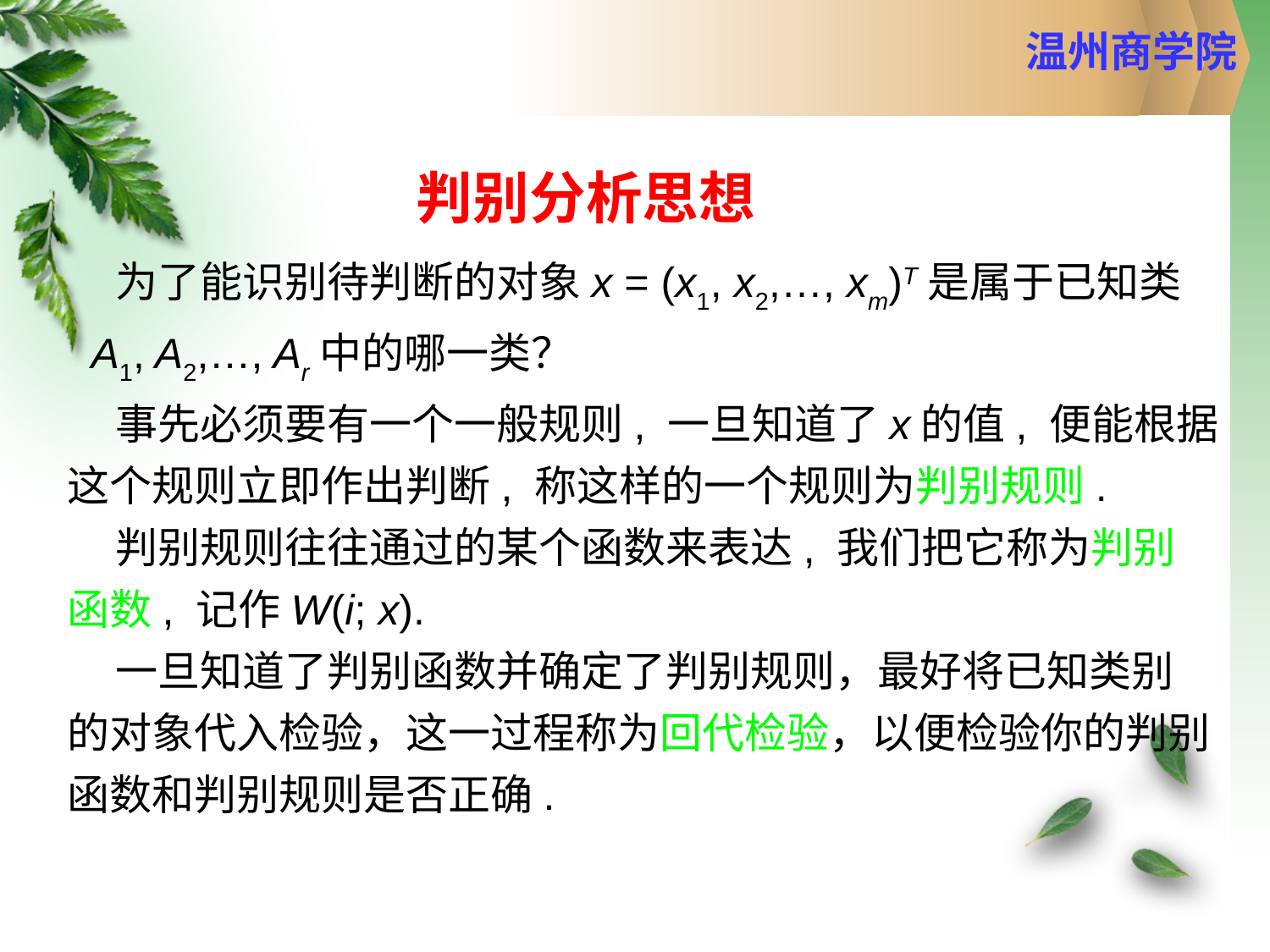

判别分析思想
    为了能识别待判断的对象x = (x1, x2,…, xm)T是属于已知类
  A1, A2,…, Ar中的哪一类？
    事先必须要有一个一般规则, 一旦知道了x的值, 便能根据
这个规则立即作出判断, 称这样的一个规则为判别规则.
    判别规则往往通过的某个函数来表达, 我们把它称为判别
函数, 记作W(i; x).
    一旦知道了判别函数并确定了判别规则，最好将已知类别
的对象代入检验，这一过程称为回代检验，以便检验你的判别
函数和判别规则是否正确.